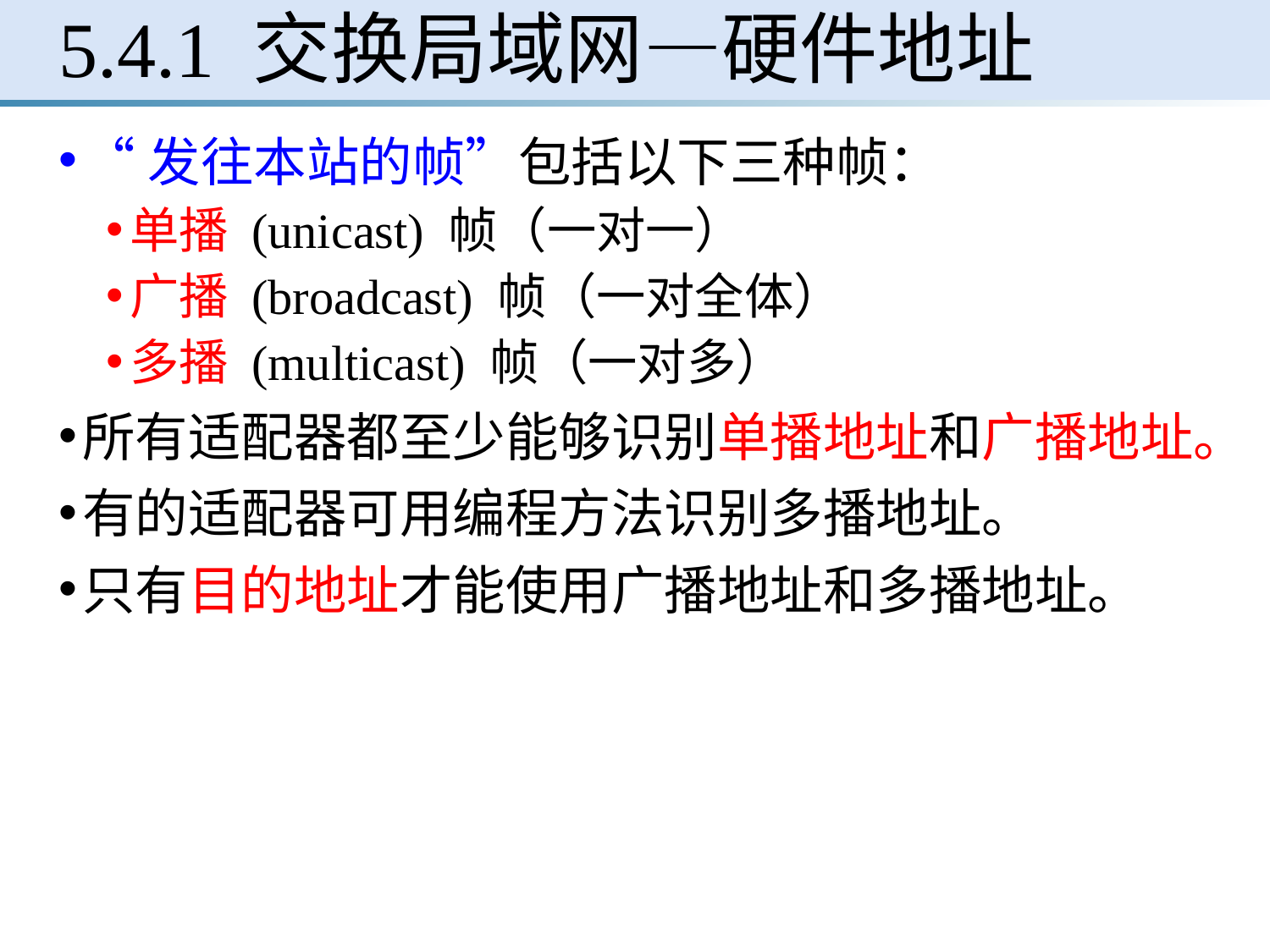

# 5.4.1 交换局域网—硬件地址
“发往本站的帧”包括以下三种帧：
单播 (unicast) 帧（一对一）
广播 (broadcast) 帧（一对全体）
多播 (multicast) 帧（一对多）
所有适配器都至少能够识别单播地址和广播地址。
有的适配器可用编程方法识别多播地址。
只有目的地址才能使用广播地址和多播地址。